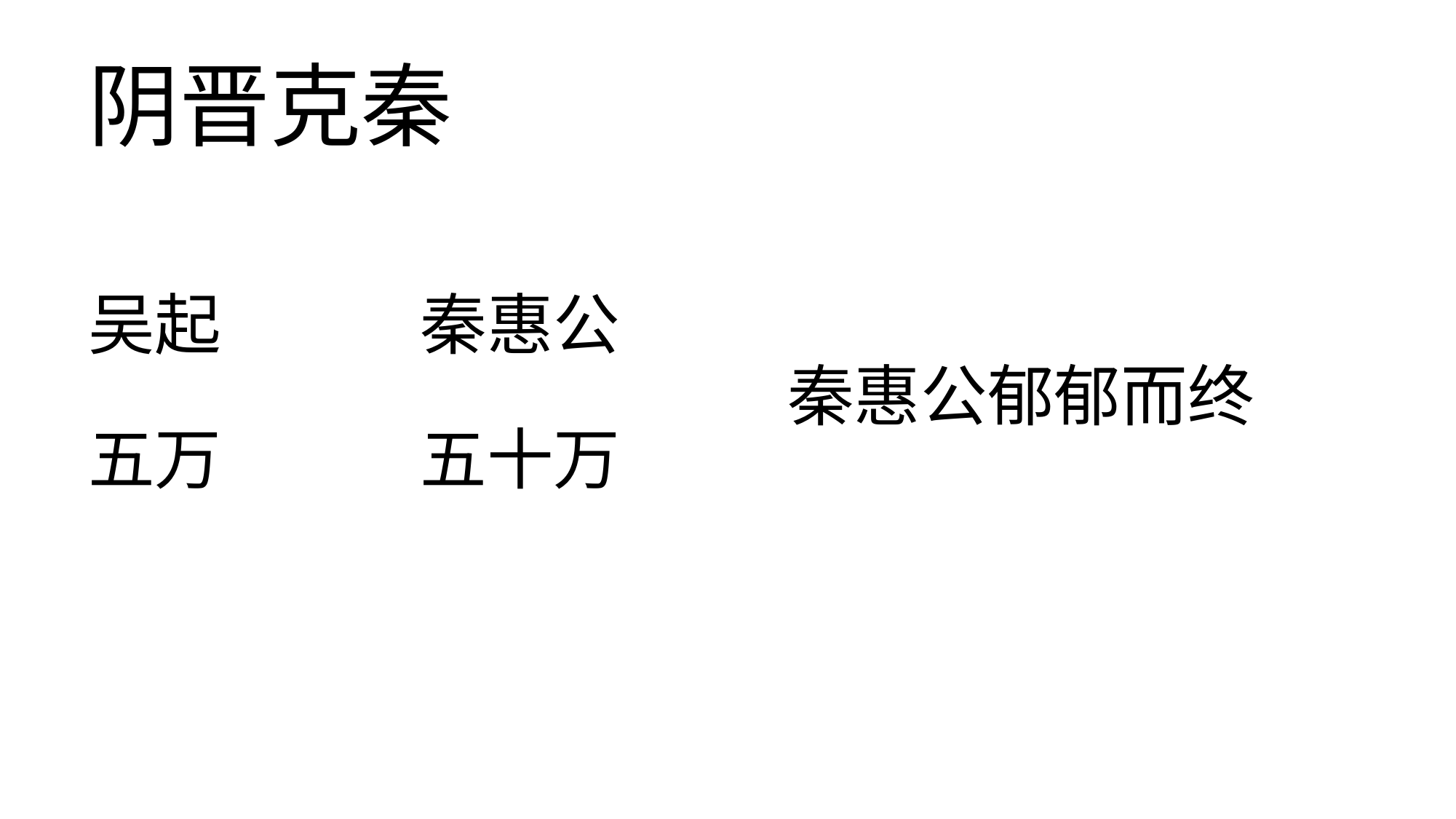

# 阴晋克秦
吴起
秦惠公
秦惠公郁郁而终
五万
五十万